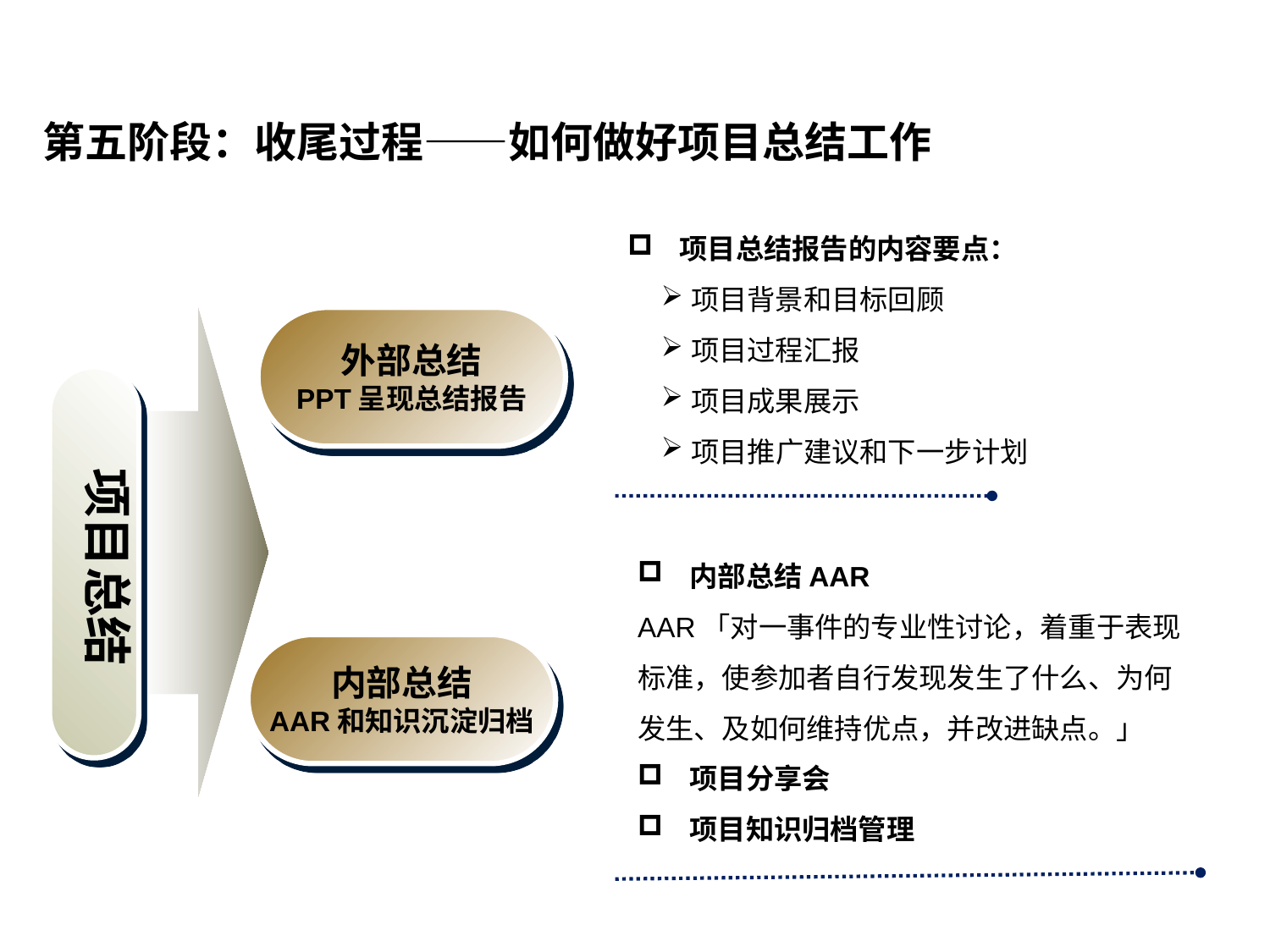

第五阶段：收尾过程——如何做好项目总结工作
   项目总结报告的内容要点：
项目背景和目标回顾
项目过程汇报
项目成果展示
项目推广建议和下一步计划
外部总结
PPT呈现总结报告
项目总结

   内部总结AAR
AAR「对一事件的专业性讨论，着重于表现标准，使参加者自行发现发生了什么、为何发生、及如何维持优点，并改进缺点。」
   项目分享会
   项目知识归档管理
内部总结
AAR和知识沉淀归档